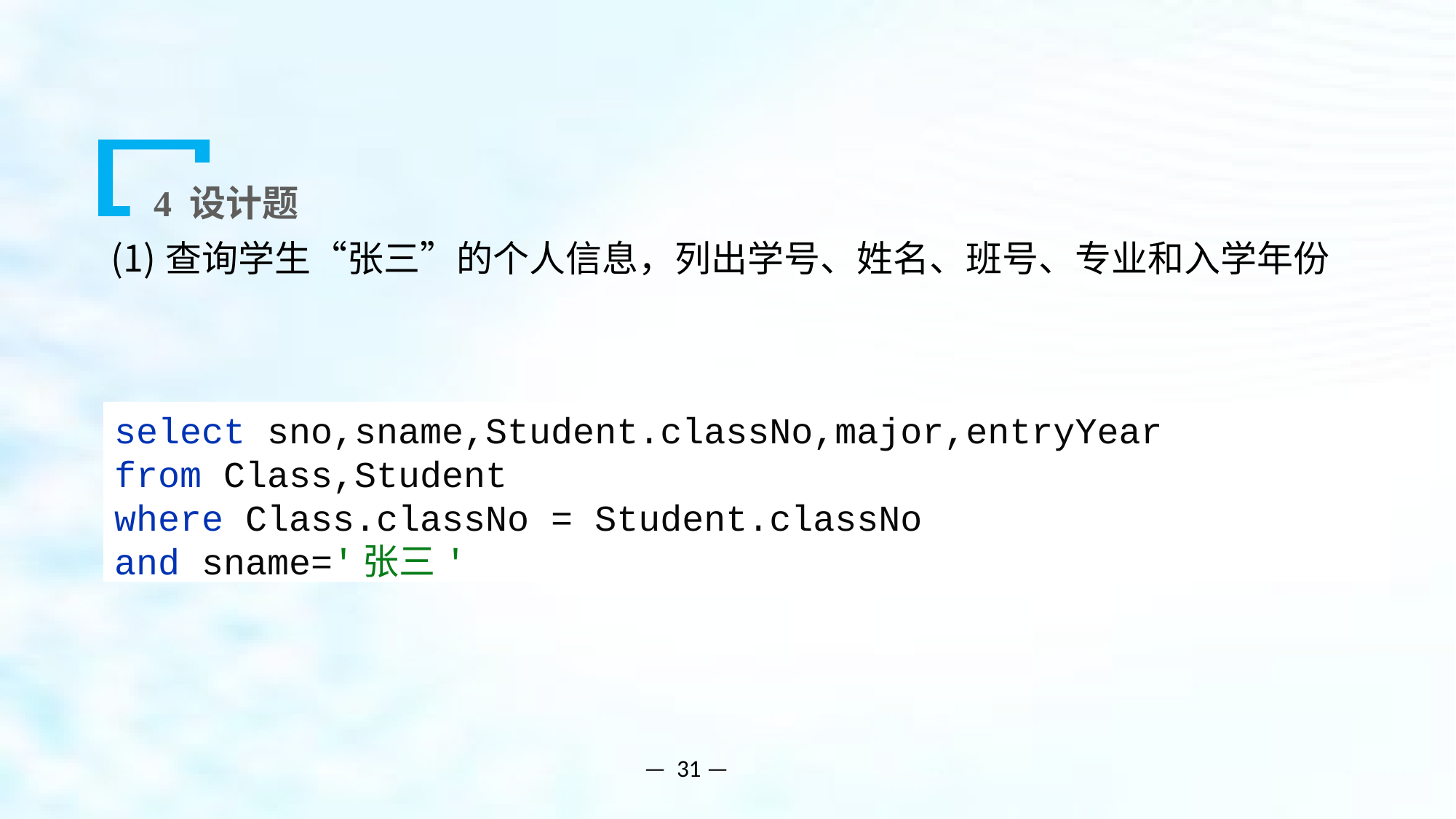

4 设计题
查询学生“张三”的个人信息，列出学号、姓名、班号、专业和入学年份

select sno,sname,Student.classNo,major,entryYear
from Class,Student
where Class.classNo = Student.classNo
and sname='张三'